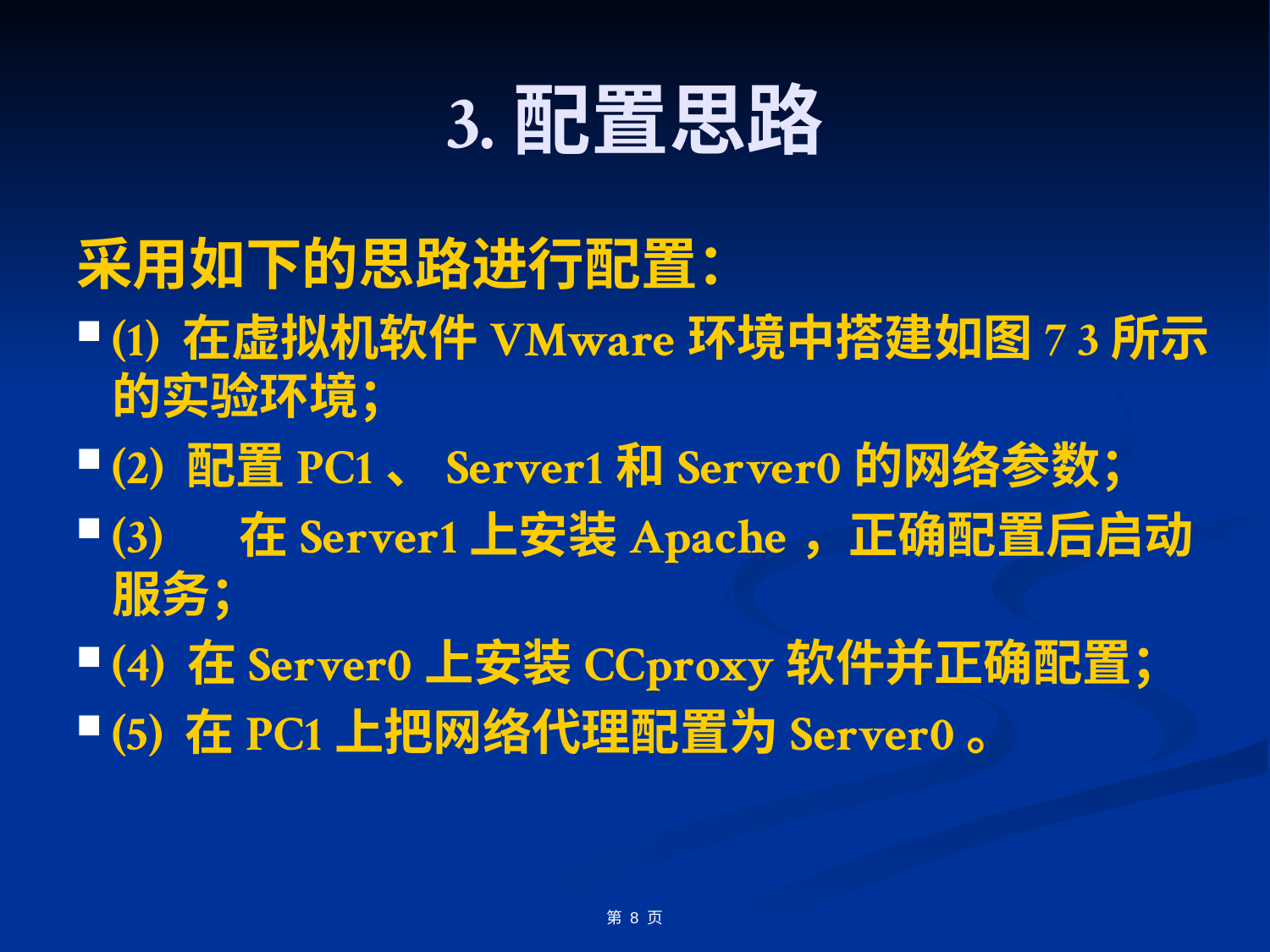

# 3.配置思路
采用如下的思路进行配置：
(1) 在虚拟机软件VMware环境中搭建如图7 3所示的实验环境；
(2) 配置PC1、Server1和Server0的网络参数；
(3)	在Server1上安装Apache，正确配置后启动服务；
(4) 在Server0上安装CCproxy软件并正确配置；
(5) 在PC1上把网络代理配置为Server0。
第 8 页